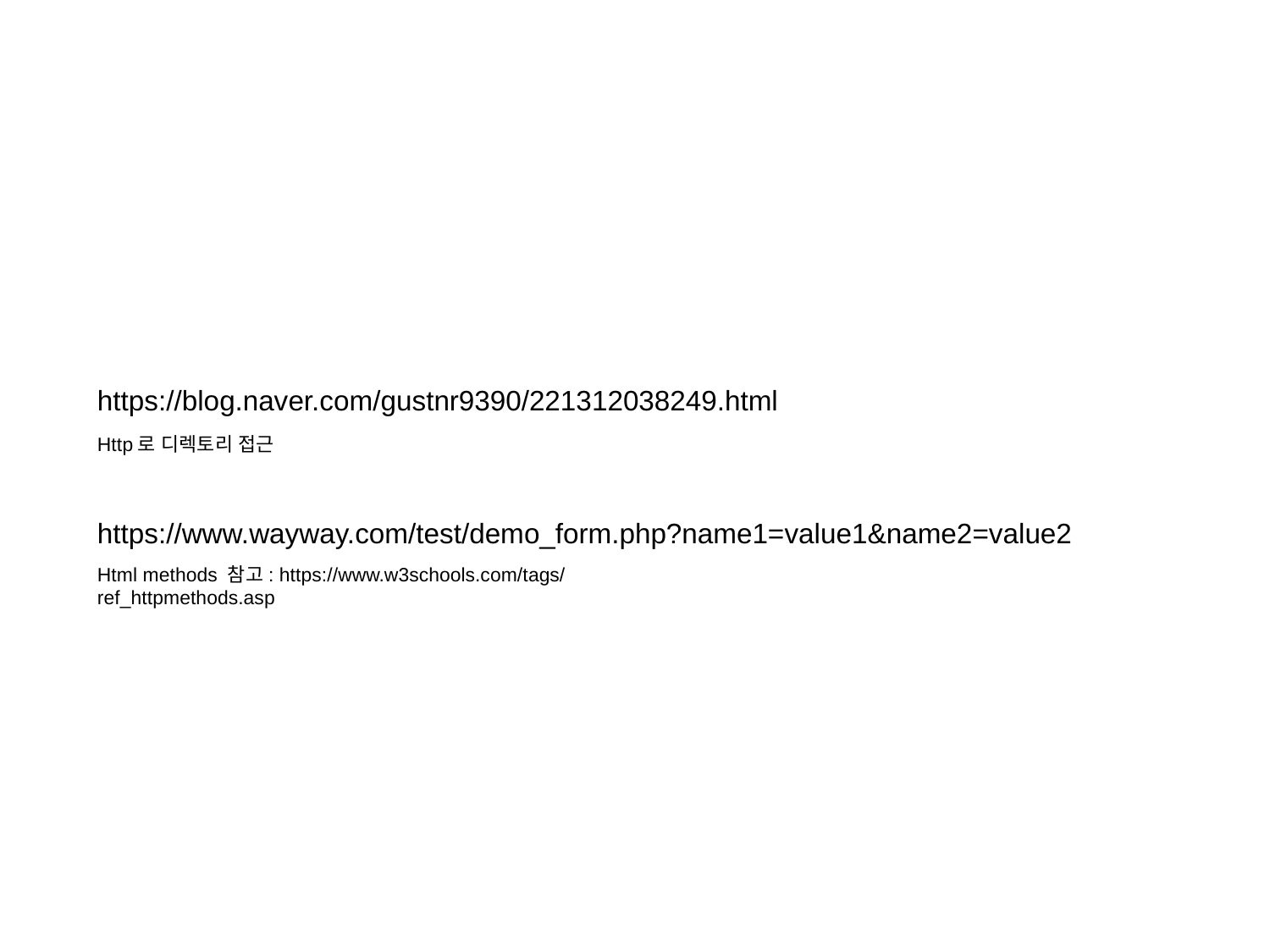

https://blog.naver.com/gustnr9390/221312038249.html
Http로 디렉토리 접근
https://www.wayway.com/test/demo_form.php?name1=value1&name2=value2
Html methods 참고: https://www.w3schools.com/tags/ref_httpmethods.asp